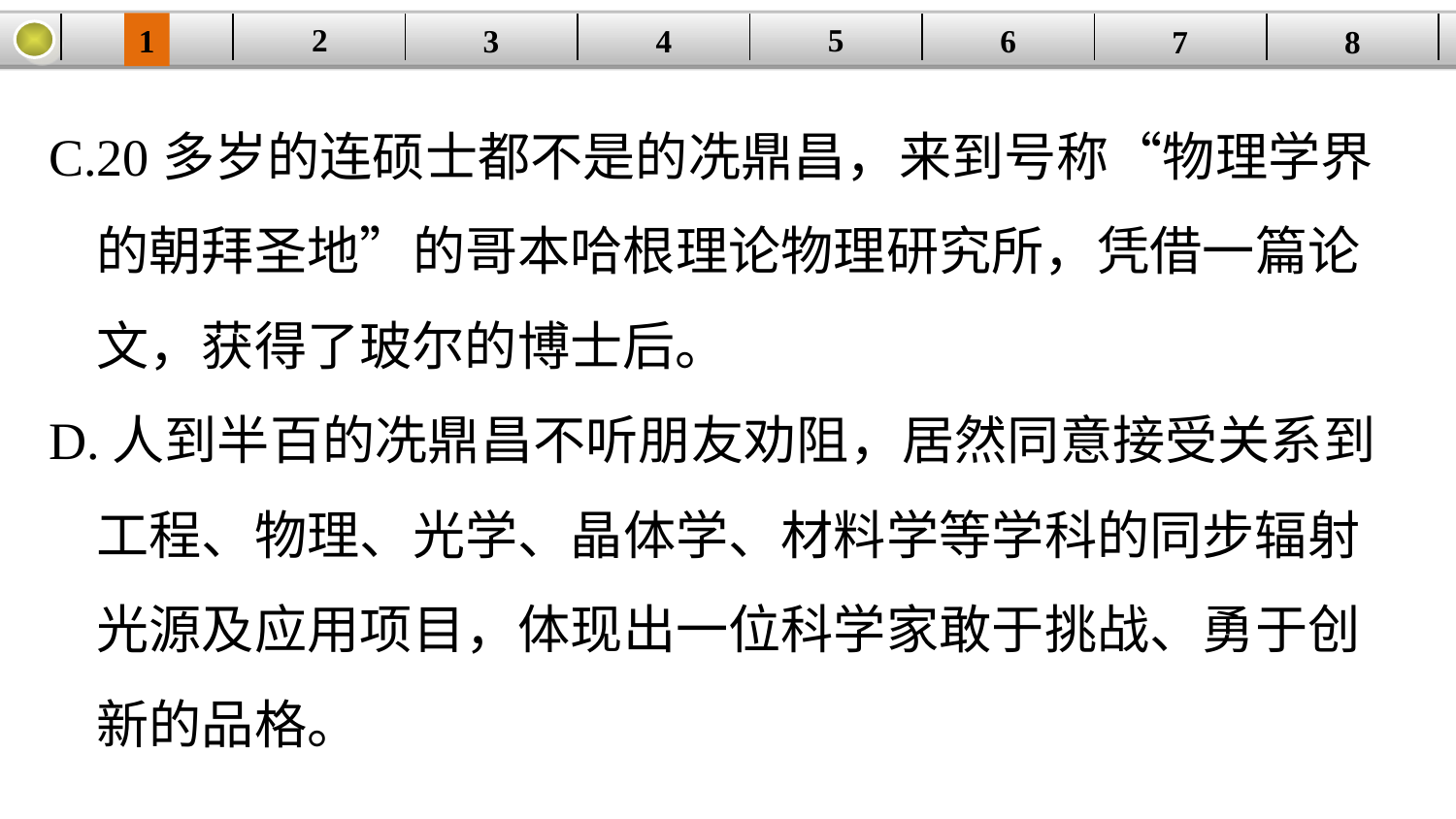

5
2
1
4
6
|  |  |  |  |  |  |  |  |
| --- | --- | --- | --- | --- | --- | --- | --- |
3
8
7

C.20多岁的连硕士都不是的冼鼎昌，来到号称“物理学界
   的朝拜圣地”的哥本哈根理论物理研究所，凭借一篇论
   文，获得了玻尔的博士后。
D.人到半百的冼鼎昌不听朋友劝阻，居然同意接受关系到
   工程、物理、光学、晶体学、材料学等学科的同步辐射
   光源及应用项目，体现出一位科学家敢于挑战、勇于创
   新的品格。